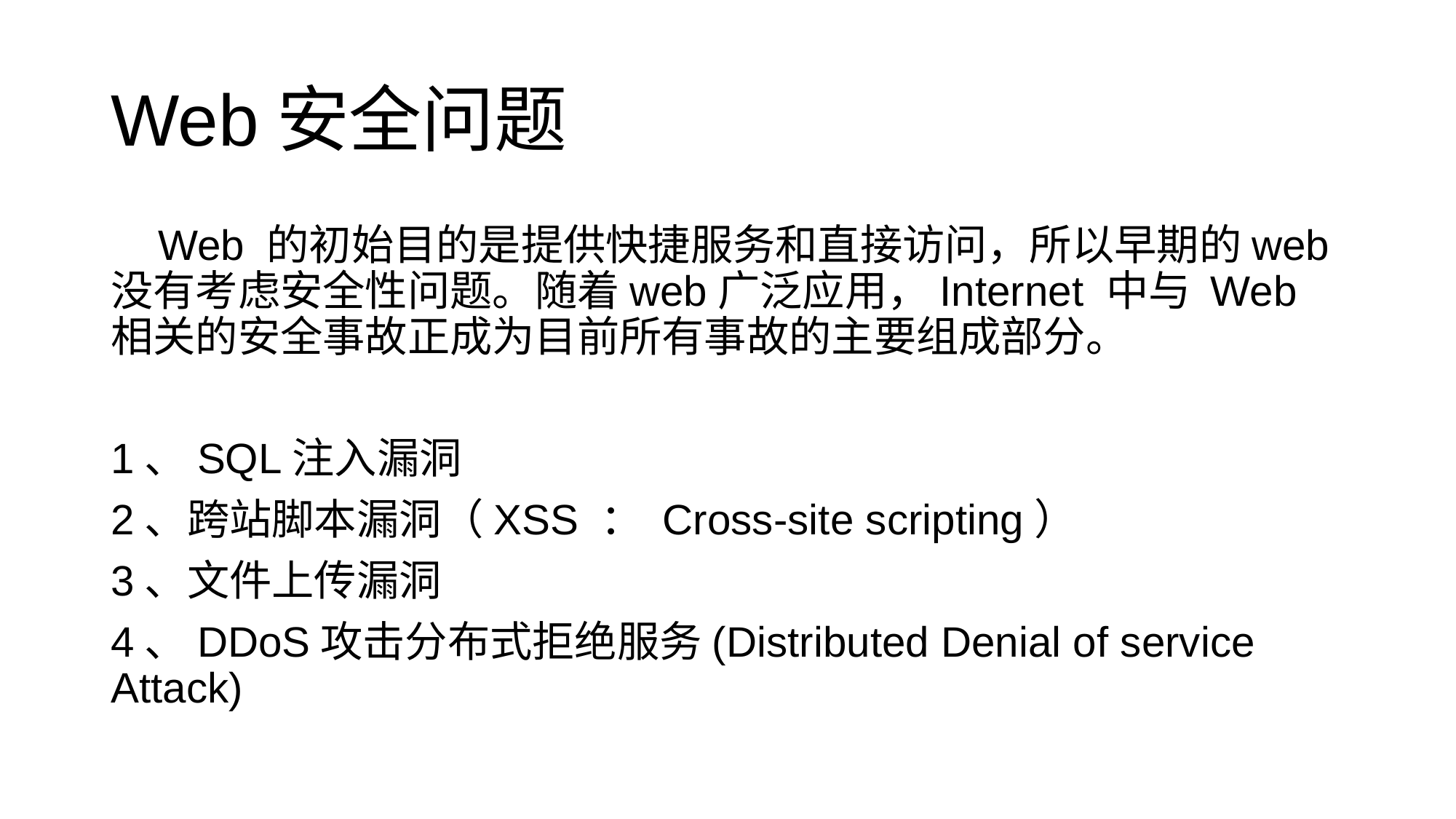

# Web安全问题
    Web 的初始目的是提供快捷服务和直接访问，所以早期的web没有考虑安全性问题。随着web广泛应用，Internet 中与 Web 相关的安全事故正成为目前所有事故的主要组成部分。

1、SQL注入漏洞
2、跨站脚本漏洞（XSS ： Cross-site scripting）
3、文件上传漏洞
4、DDoS攻击分布式拒绝服务(Distributed Denial of service Attack)